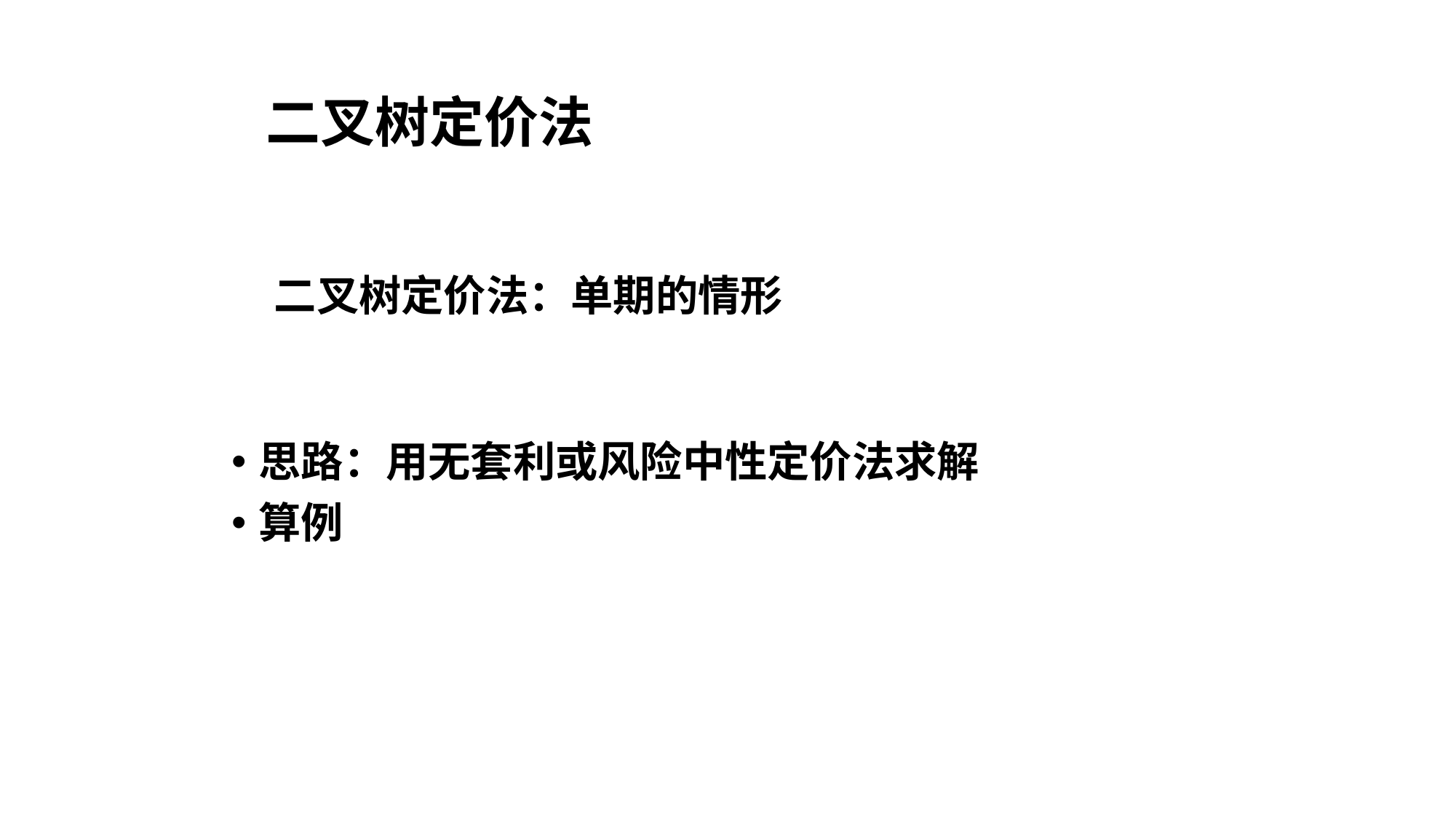

二叉树定价法
二叉树定价法：单期的情形
思路：用无套利或风险中性定价法求解
算例